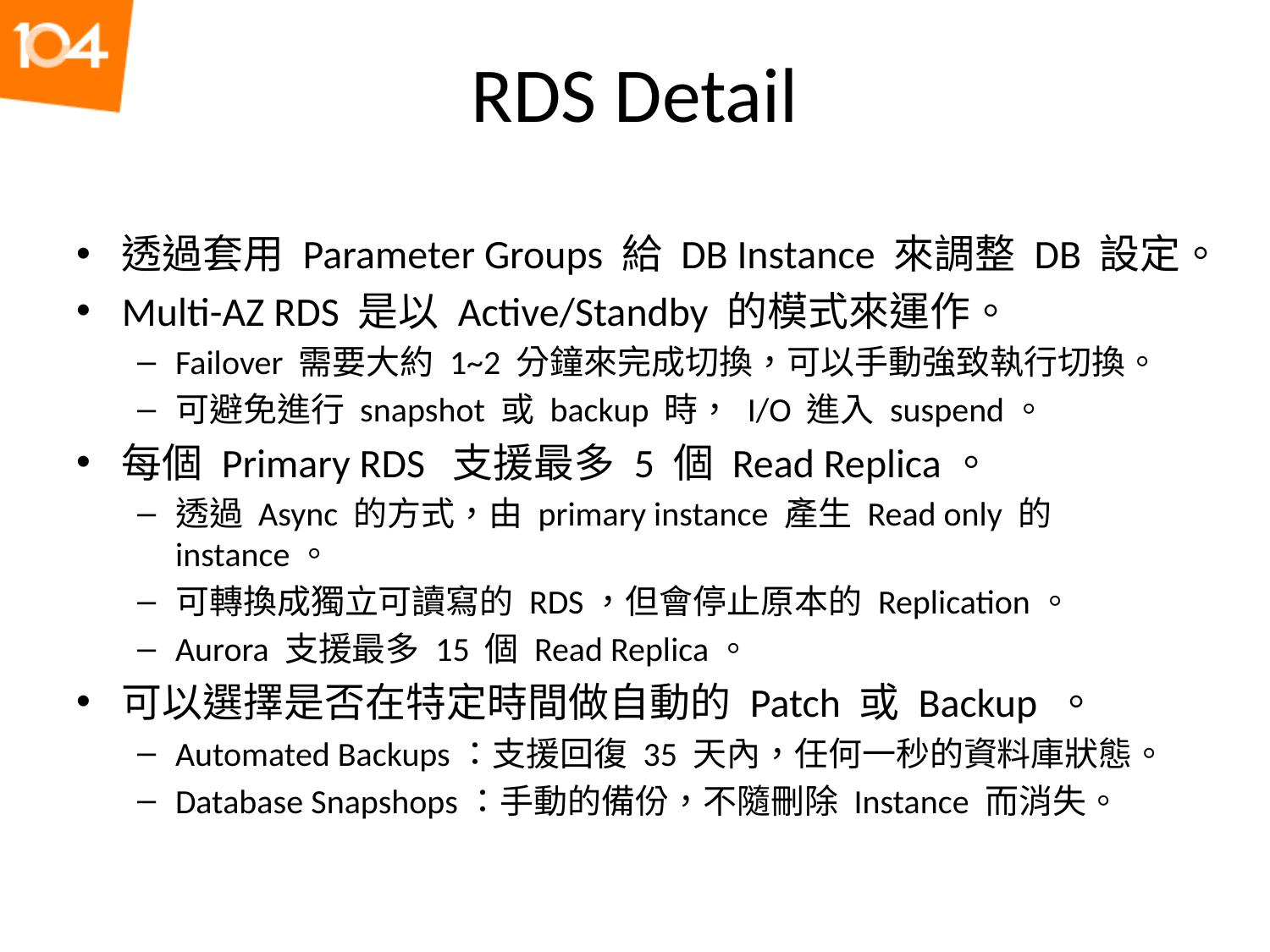

# RDS Detail
透過套用 Parameter Groups 給 DB Instance 來調整 DB 設定。
Multi-AZ RDS 是以 Active/Standby 的模式來運作。
Failover 需要大約 1~2 分鐘來完成切換，可以手動強致執行切換。
可避免進行 snapshot 或 backup 時， I/O 進入 suspend。
每個 Primary RDS  支援最多 5 個 Read Replica。
透過 Async 的方式，由 primary instance 產生 Read only 的 instance。
可轉換成獨立可讀寫的 RDS，但會停止原本的 Replication。
Aurora 支援最多 15 個 Read Replica。
可以選擇是否在特定時間做自動的 Patch 或 Backup 。
Automated Backups：支援回復 35 天內，任何一秒的資料庫狀態。
Database Snapshops：手動的備份，不隨刪除 Instance 而消失。